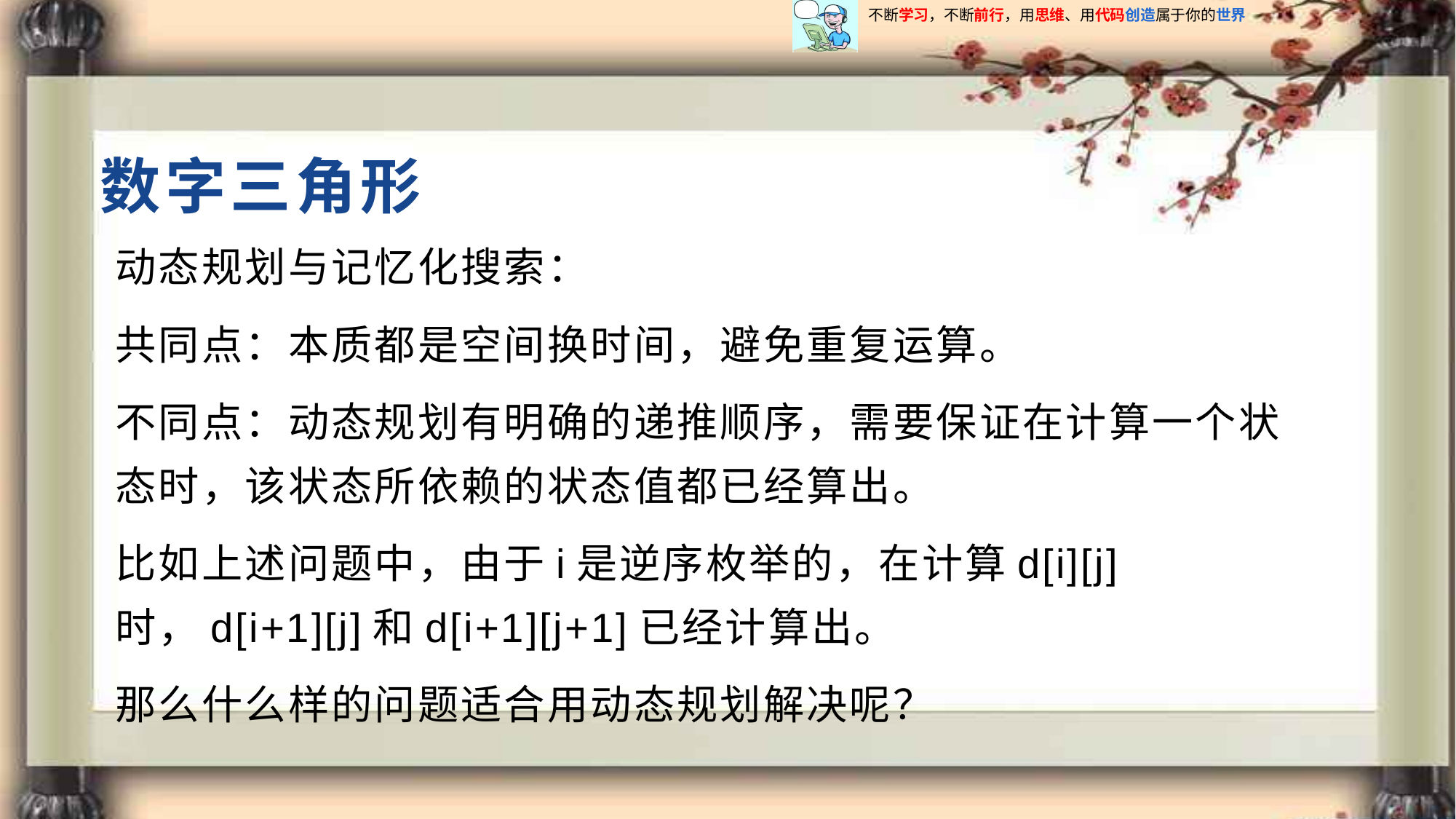

# 数字三角形
动态规划与记忆化搜索：
共同点：本质都是空间换时间，避免重复运算。
不同点：动态规划有明确的递推顺序，需要保证在计算一个状态时，该状态所依赖的状态值都已经算出。
比如上述问题中，由于i是逆序枚举的，在计算d[i][j]时，d[i+1][j]和d[i+1][j+1]已经计算出。
那么什么样的问题适合用动态规划解决呢？